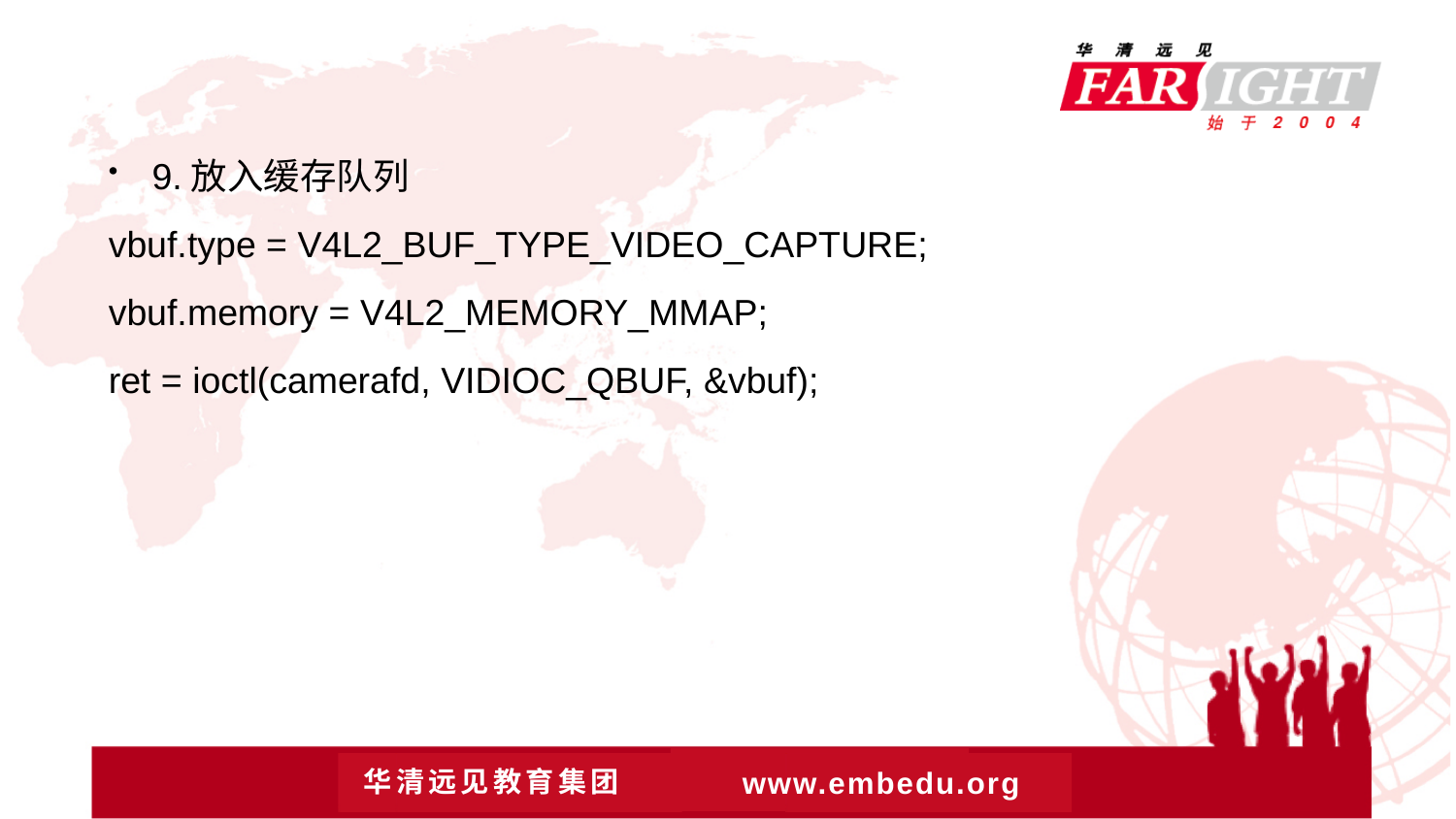

#
9.放入缓存队列
vbuf.type = V4L2_BUF_TYPE_VIDEO_CAPTURE;
vbuf.memory = V4L2_MEMORY_MMAP;
ret = ioctl(camerafd, VIDIOC_QBUF, &vbuf);